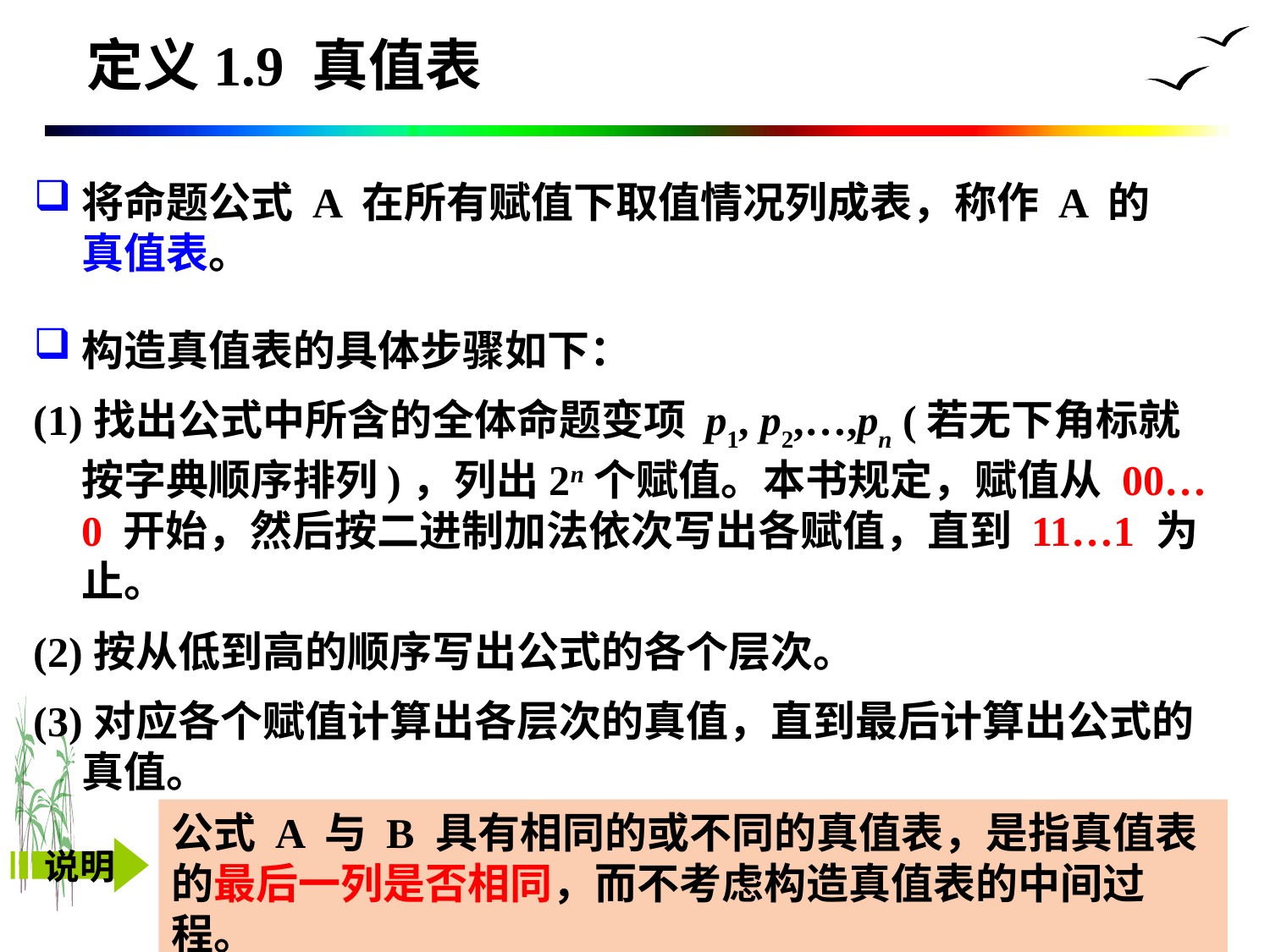

# 定义1.9 真值表
将命题公式 A 在所有赋值下取值情况列成表，称作 A 的真值表。
构造真值表的具体步骤如下：
(1)找出公式中所含的全体命题变项 p1, p2,…,pn (若无下角标就按字典顺序排列)，列出2n个赋值。本书规定，赋值从 00…0 开始，然后按二进制加法依次写出各赋值，直到 11…1 为止。
(2)按从低到高的顺序写出公式的各个层次。
(3)对应各个赋值计算出各层次的真值，直到最后计算出公式的真值。
公式 A 与 B 具有相同的或不同的真值表，是指真值表的最后一列是否相同，而不考虑构造真值表的中间过程。
说明